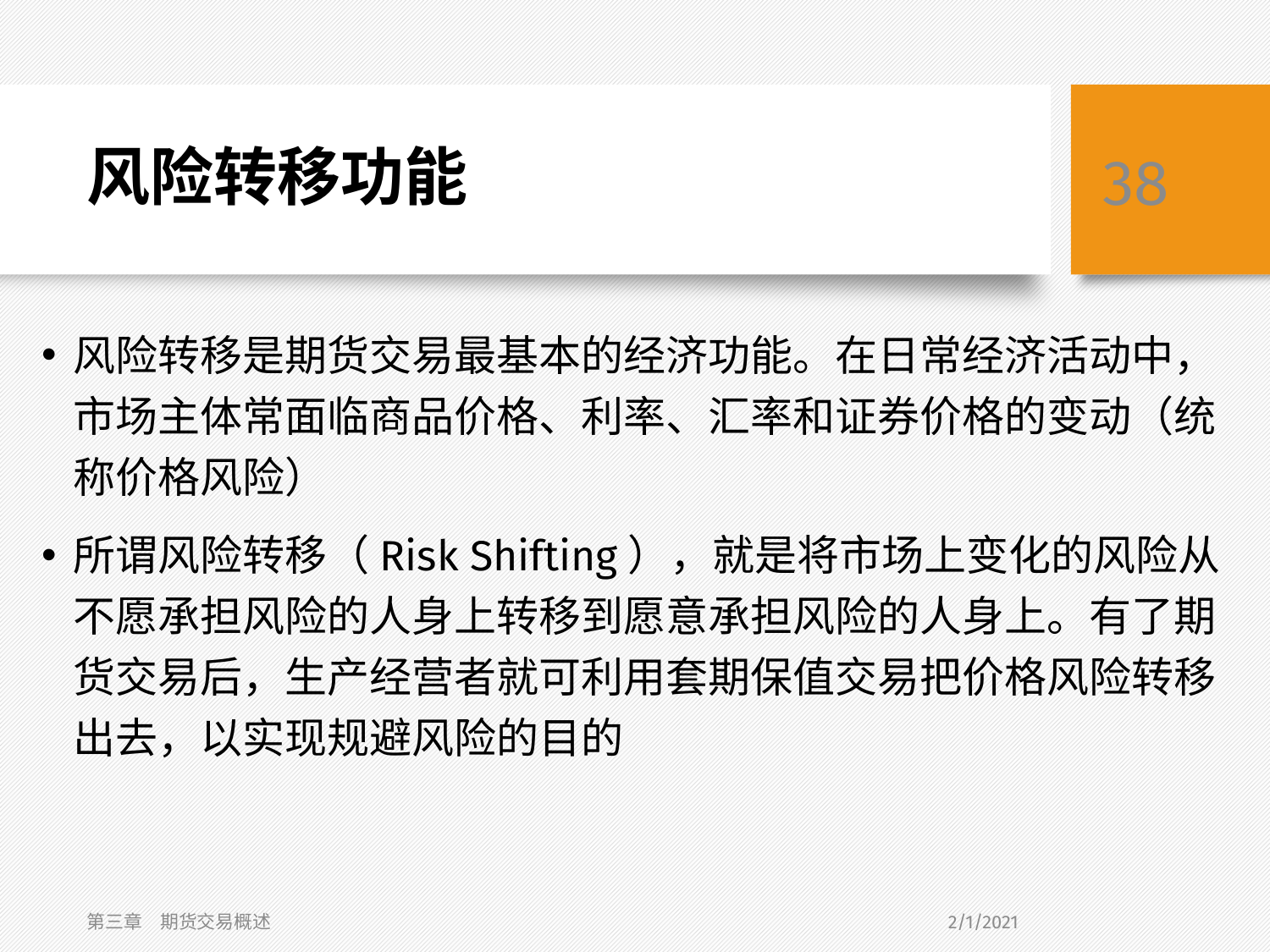

# 风险转移功能
38
风险转移是期货交易最基本的经济功能。在日常经济活动中，市场主体常面临商品价格、利率、汇率和证券价格的变动（统称价格风险）
所谓风险转移（Risk Shifting），就是将市场上变化的风险从不愿承担风险的人身上转移到愿意承担风险的人身上。有了期货交易后，生产经营者就可利用套期保值交易把价格风险转移出去，以实现规避风险的目的

2/1/2021
第三章　期货交易概述